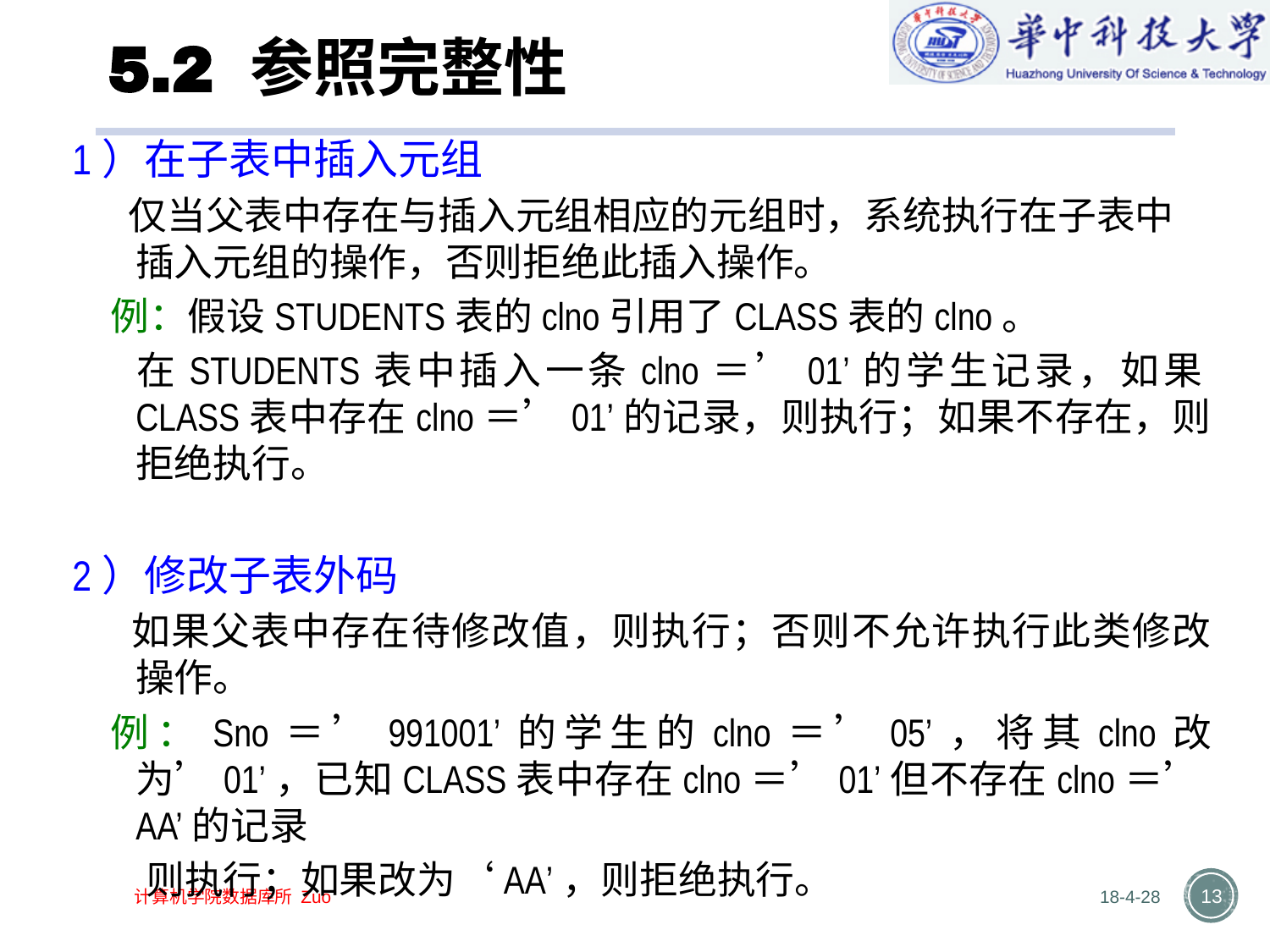

# 5.2 参照完整性
1）在子表中插入元组
 仅当父表中存在与插入元组相应的元组时，系统执行在子表中插入元组的操作，否则拒绝此插入操作。
例：假设STUDENTS表的clno引用了CLASS表的clno。
 在STUDENTS表中插入一条clno＝’01’的学生记录，如果CLASS表中存在clno＝’01’的记录，则执行；如果不存在，则拒绝执行。

2）修改子表外码
 如果父表中存在待修改值，则执行；否则不允许执行此类修改操作。
例：Sno＝’991001’的学生的clno＝’05’，将其clno改为’01’，已知CLASS表中存在clno＝’01’但不存在clno＝’AA’的记录
   则执行；如果改为‘AA’，则拒绝执行。
18-4-28
13